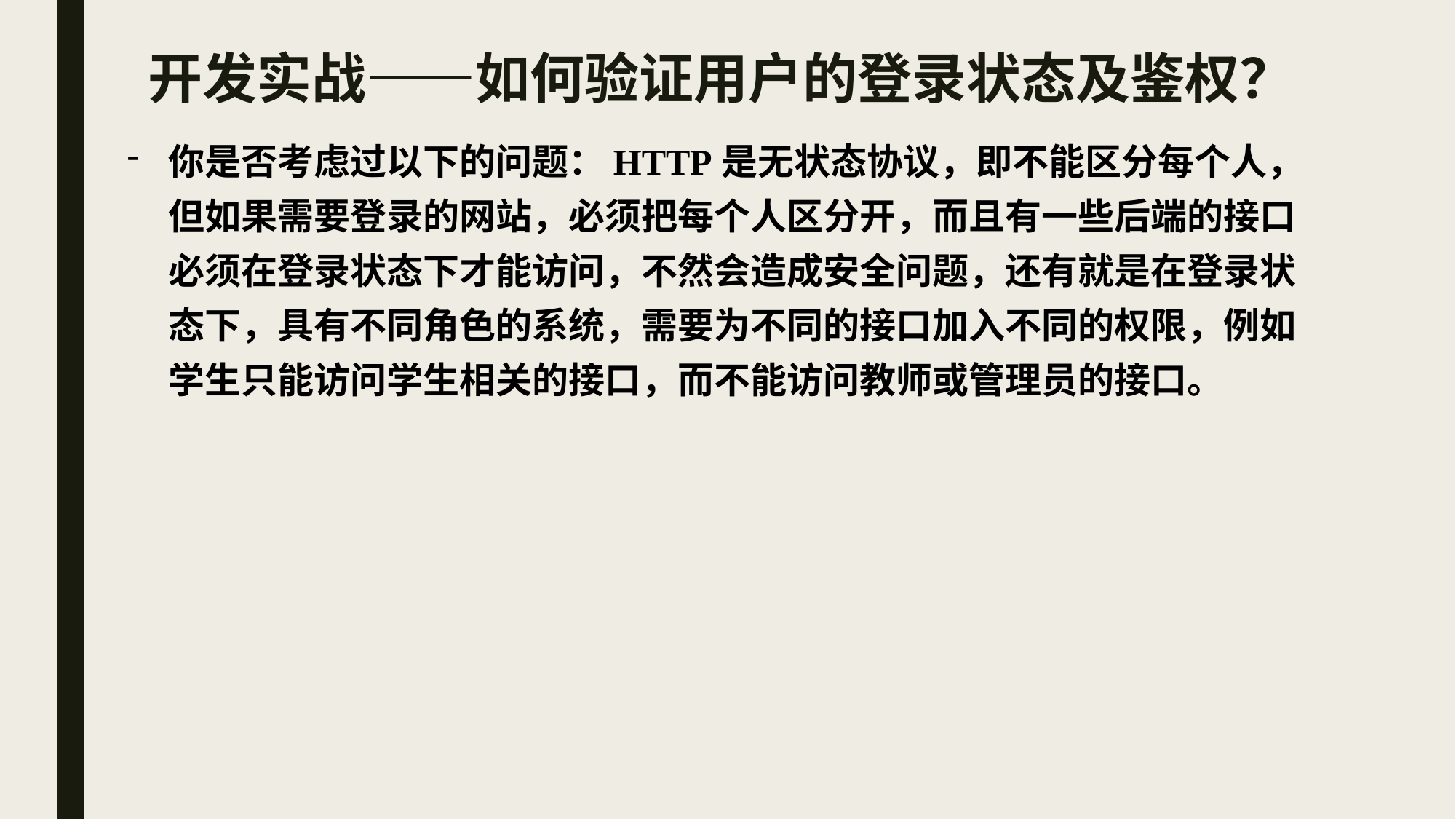

# 开发实战——如何验证用户的登录状态及鉴权？
你是否考虑过以下的问题：HTTP是无状态协议，即不能区分每个人，但如果需要登录的网站，必须把每个人区分开，而且有一些后端的接口必须在登录状态下才能访问，不然会造成安全问题，还有就是在登录状态下，具有不同角色的系统，需要为不同的接口加入不同的权限，例如学生只能访问学生相关的接口，而不能访问教师或管理员的接口。